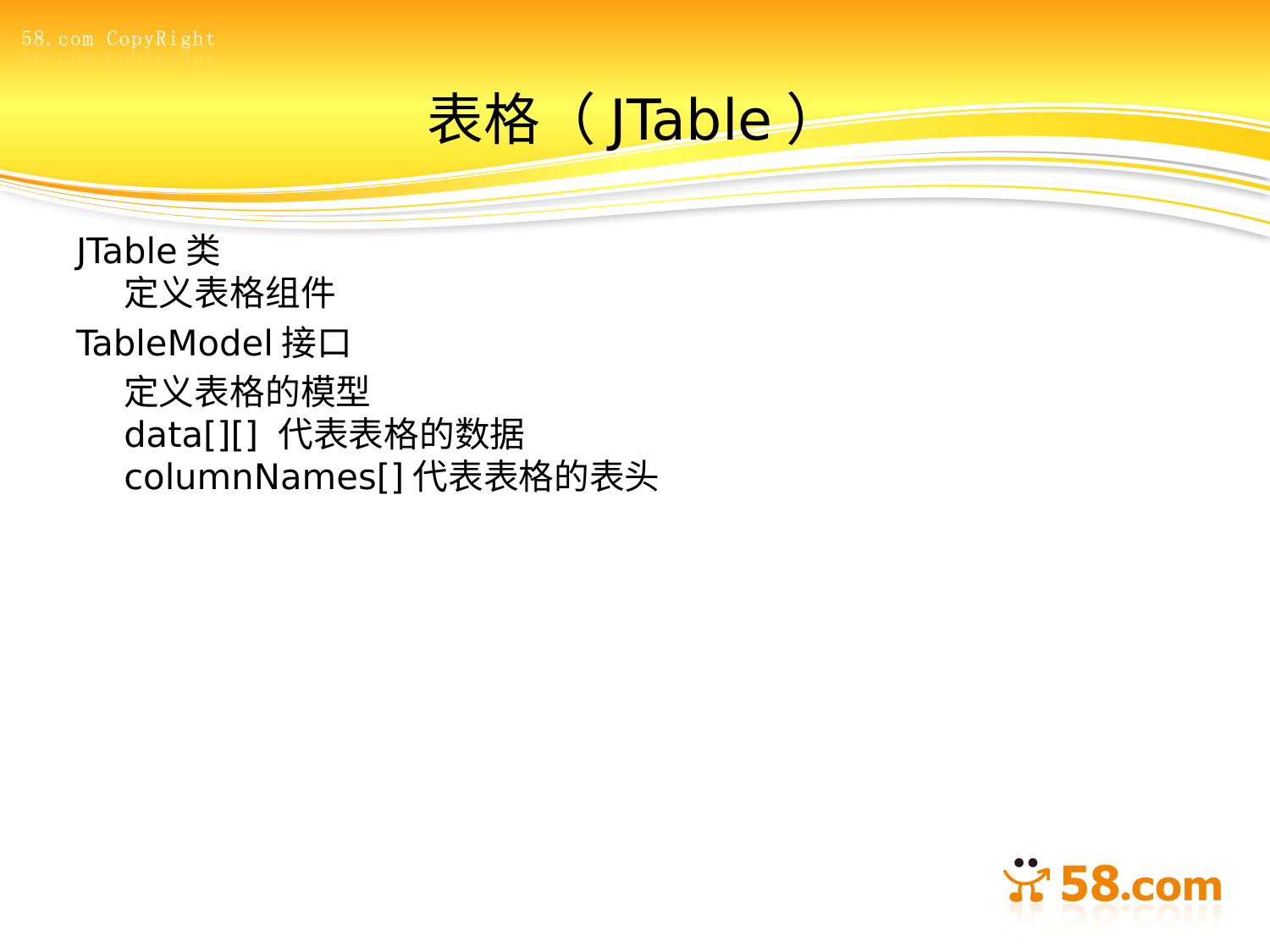

# 表格（JTable）
JTable类
定义表格组件
TableModel接口
	定义表格的模型
data[][] 代表表格的数据
columnNames[]代表表格的表头